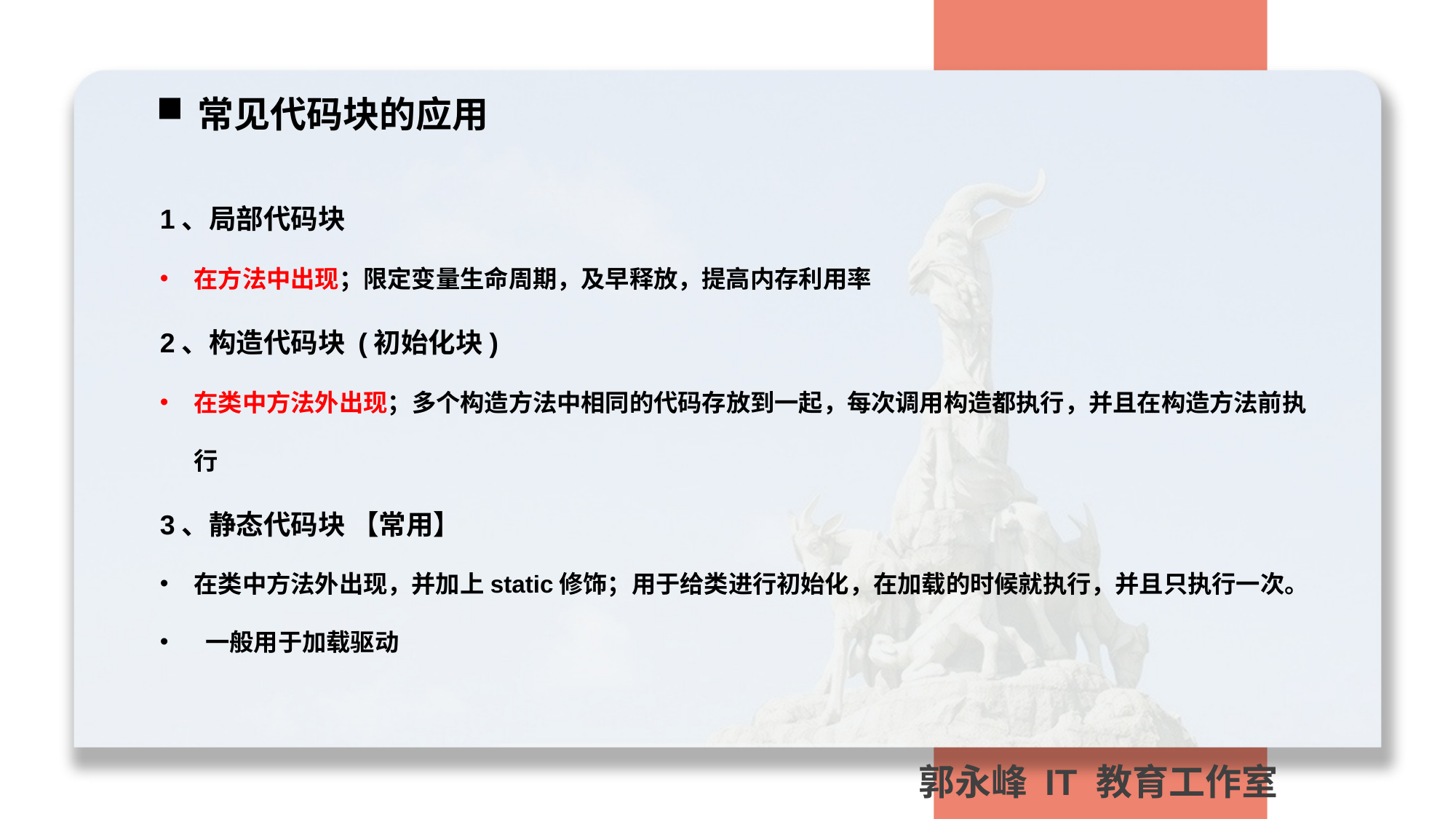

常见代码块的应用
1、局部代码块
在方法中出现；限定变量生命周期，及早释放，提高内存利用率
2、构造代码块 (初始化块)
在类中方法外出现；多个构造方法中相同的代码存放到一起，每次调用构造都执行，并且在构造方法前执行
3、静态代码块 【常用】
在类中方法外出现，并加上static修饰；用于给类进行初始化，在加载的时候就执行，并且只执行一次。
 一般用于加载驱动